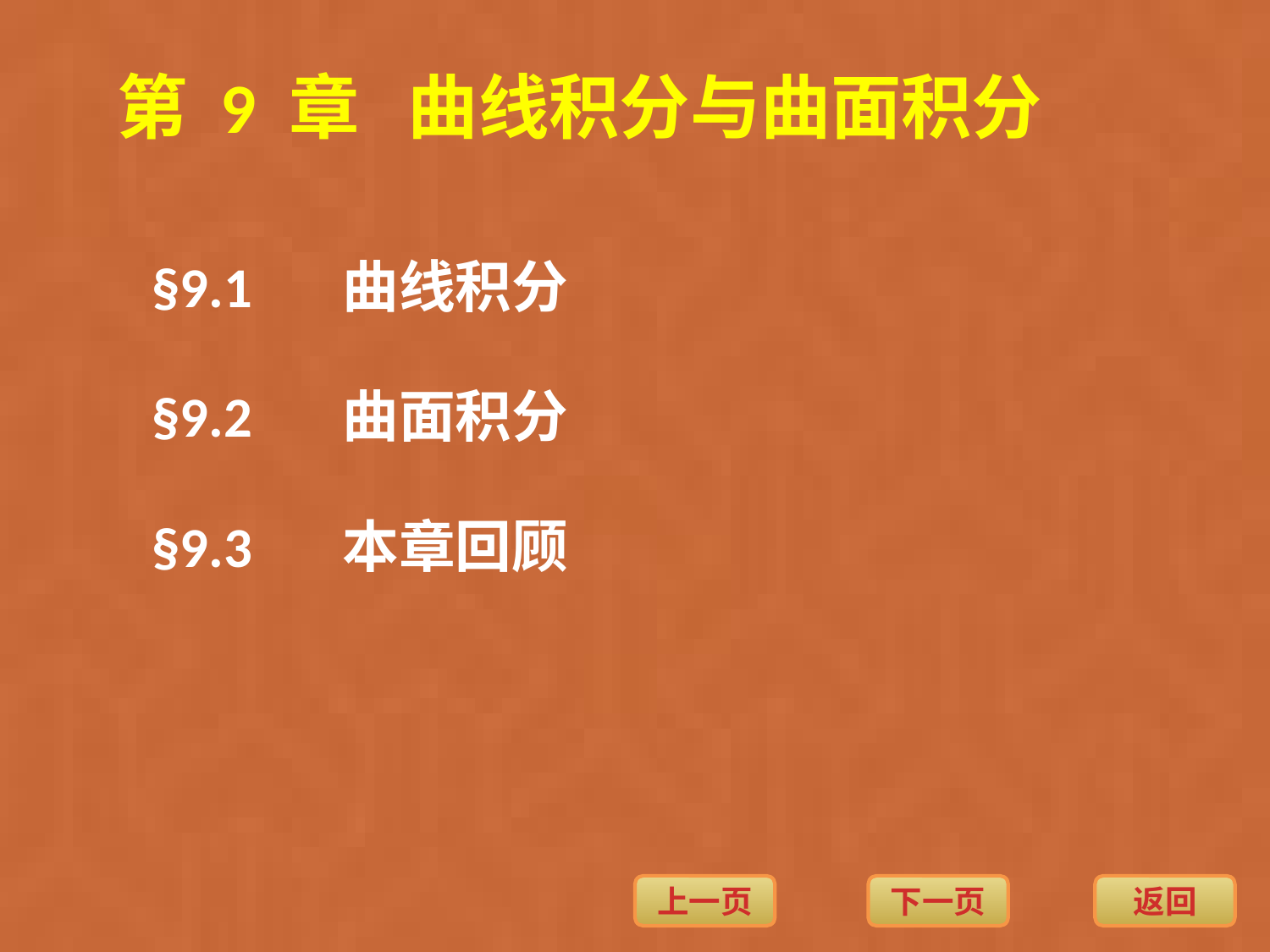

第 9 章   曲线积分与曲面积分
§9.1      曲线积分
§9.2      曲面积分
§9.3      本章回顾
返回